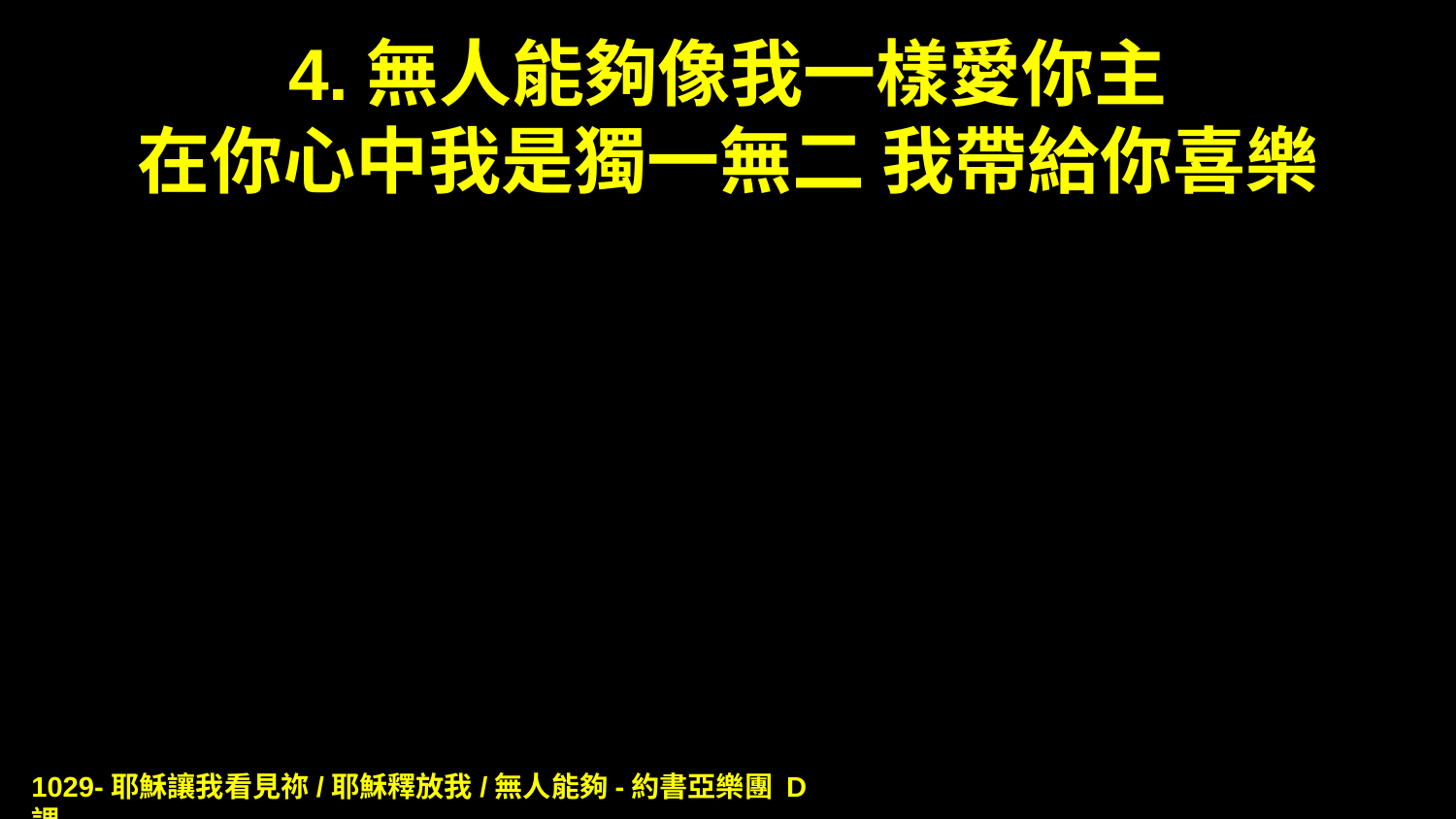

# 4.無人能夠像我一樣愛你主 在你心中我是獨一無二 我帶給你喜樂
1029-耶穌讓我看見祢/耶穌釋放我/無人能夠-約書亞樂團 D調